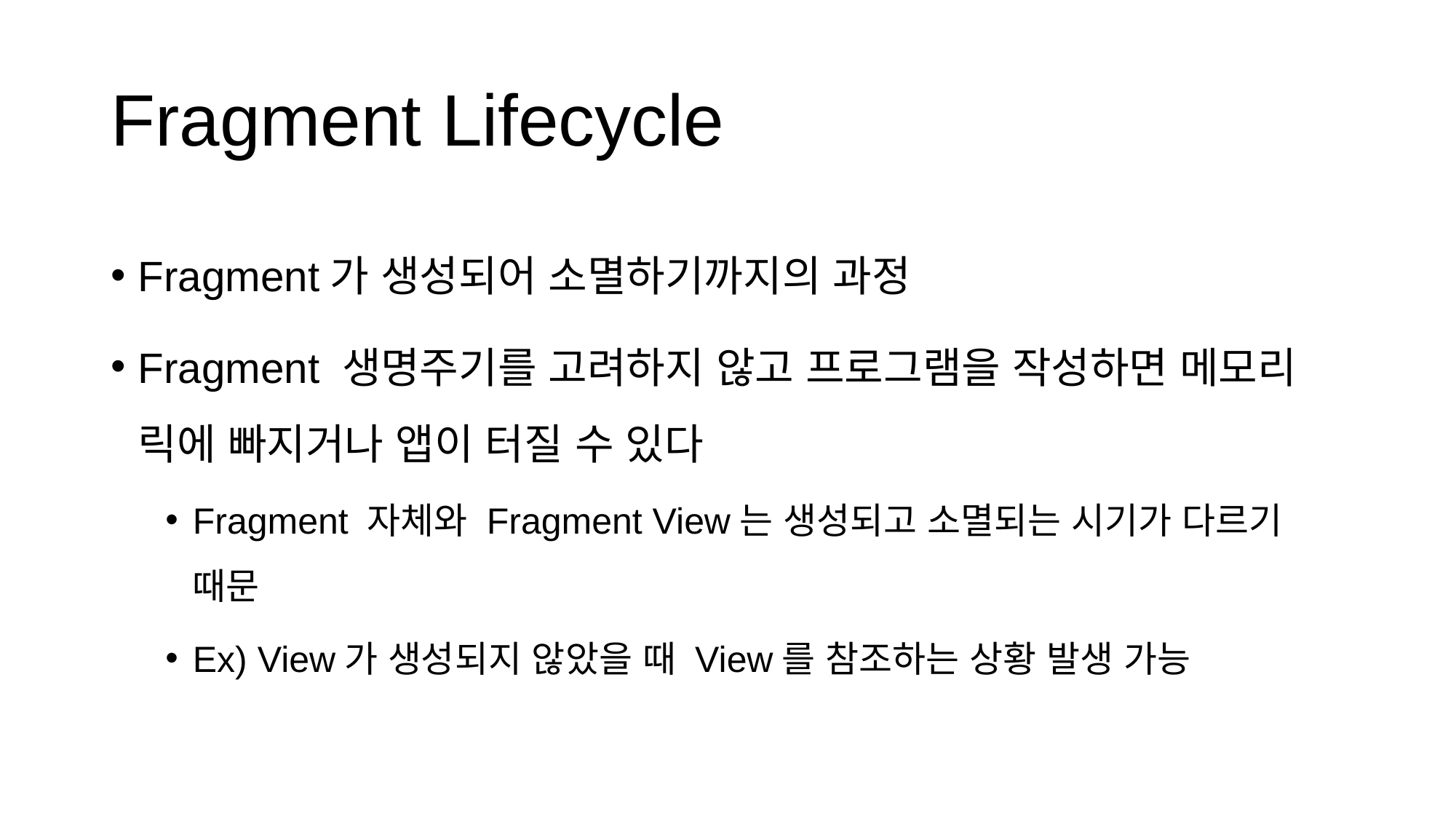

# Fragment Lifecycle
Fragment가 생성되어 소멸하기까지의 과정
Fragment 생명주기를 고려하지 않고 프로그램을 작성하면 메모리 릭에 빠지거나 앱이 터질 수 있다
Fragment 자체와 Fragment View는 생성되고 소멸되는 시기가 다르기 때문
Ex) View가 생성되지 않았을 때 View를 참조하는 상황 발생 가능